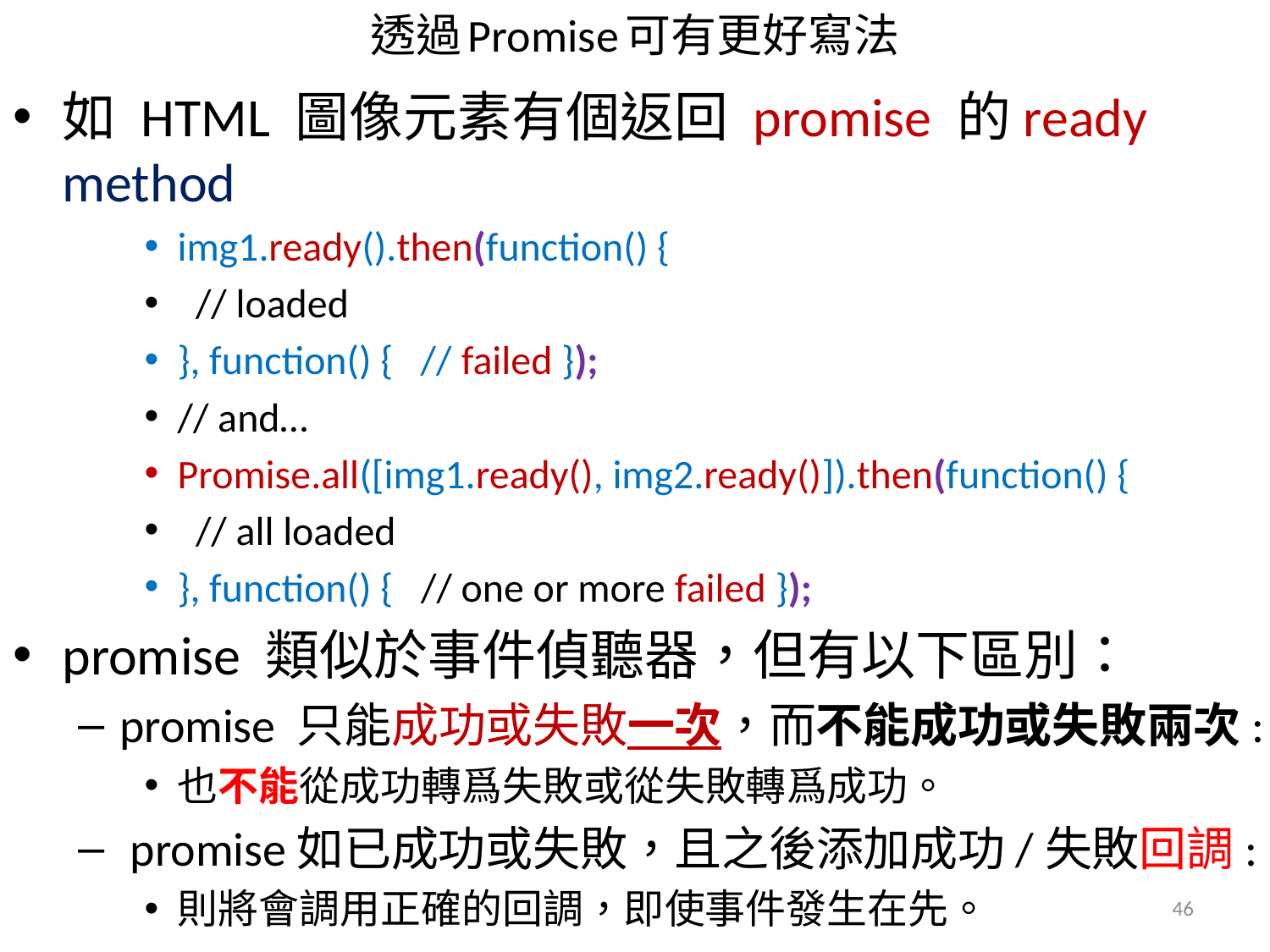

# 透過Promise可有更好寫法
如 HTML 圖像元素有個返回 promise 的ready method
img1.ready().then(function() {
  // loaded
}, function() {   // failed });
// and…
Promise.all([img1.ready(), img2.ready()]).then(function() {
  // all loaded
}, function() {   // one or more failed });
promise 類似於事件偵聽器，但有以下區別：
promise 只能成功或失敗一次，而不能成功或失敗兩次:
也不能從成功轉爲失敗或從失敗轉爲成功。
 promise如已成功或失敗，且之後添加成功/失敗回調:
則將會調用正確的回調，即使事件發生在先。

46